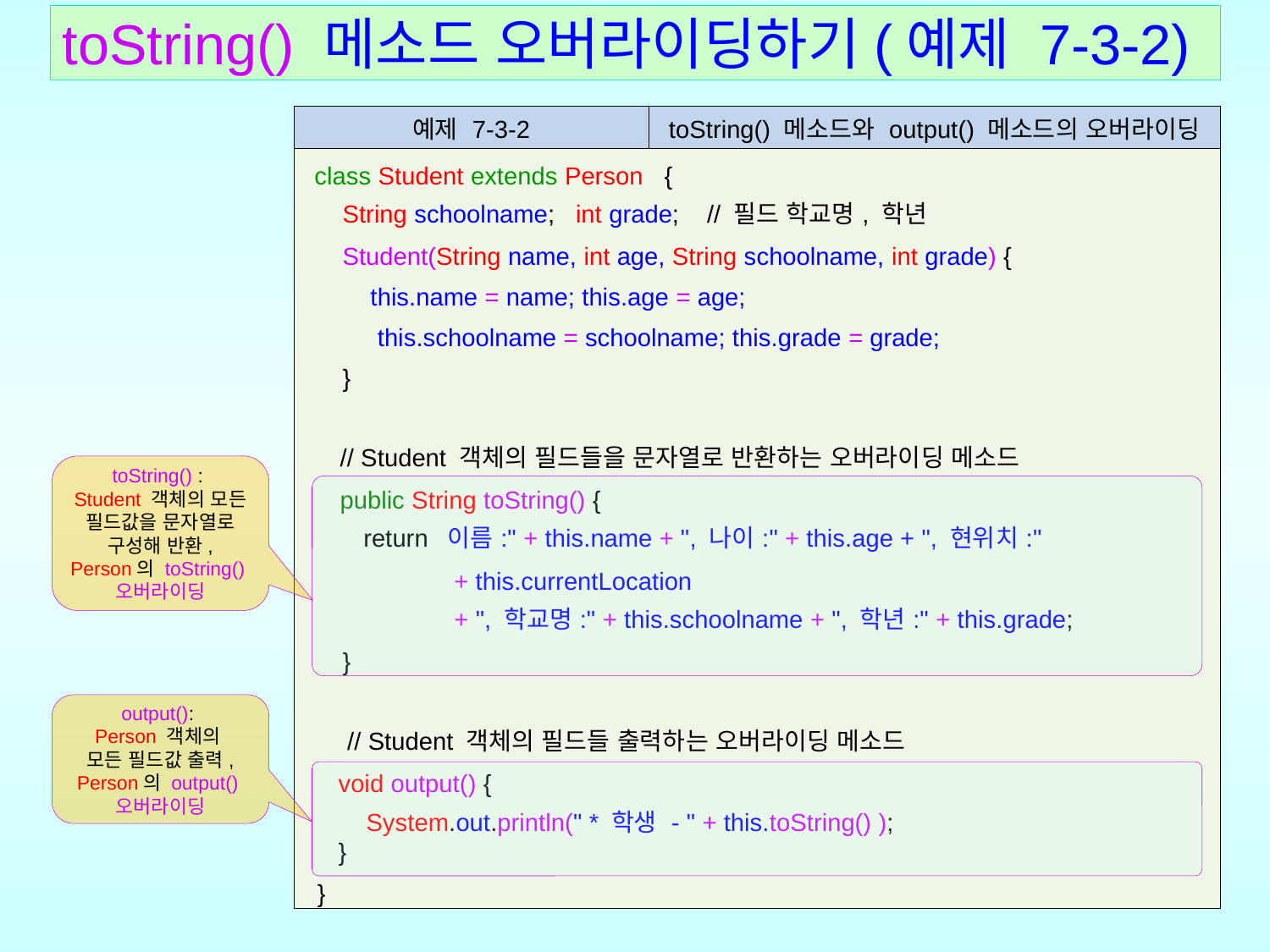

# toString() 메소드 오버라이딩하기(예제 7-3-2)
| 예제 7-3-2 | toString() 메소드와 output() 메소드의 오버라이딩 |
| --- | --- |
| class Student extends Person { String schoolname; int grade; // 필드 학교명, 학년 Student(String name, int age, String schoolname, int grade) { this.name = name; this.age = age; this.schoolname = schoolname; this.grade = grade; } // Student 객체의 필드들을 문자열로 반환하는 오버라이딩 메소드 public String toString() { return 이름:" + this.name + ", 나이:" + this.age + ", 현위치:" + this.currentLocation + ", 학교명:" + this.schoolname + ", 학년:" + this.grade; } // Student 객체의 필드들 출력하는 오버라이딩 메소드 void output() { System.out.println(" \* 학생 - " + this.toString() ); } } |  |
toString() :
Student 객체의 모든 필드값을 문자열로 구성해 반환,
Person의 toString()
오버라이딩

output():
Person 객체의
모든 필드값 출력,
Person의 output()
오버라이딩